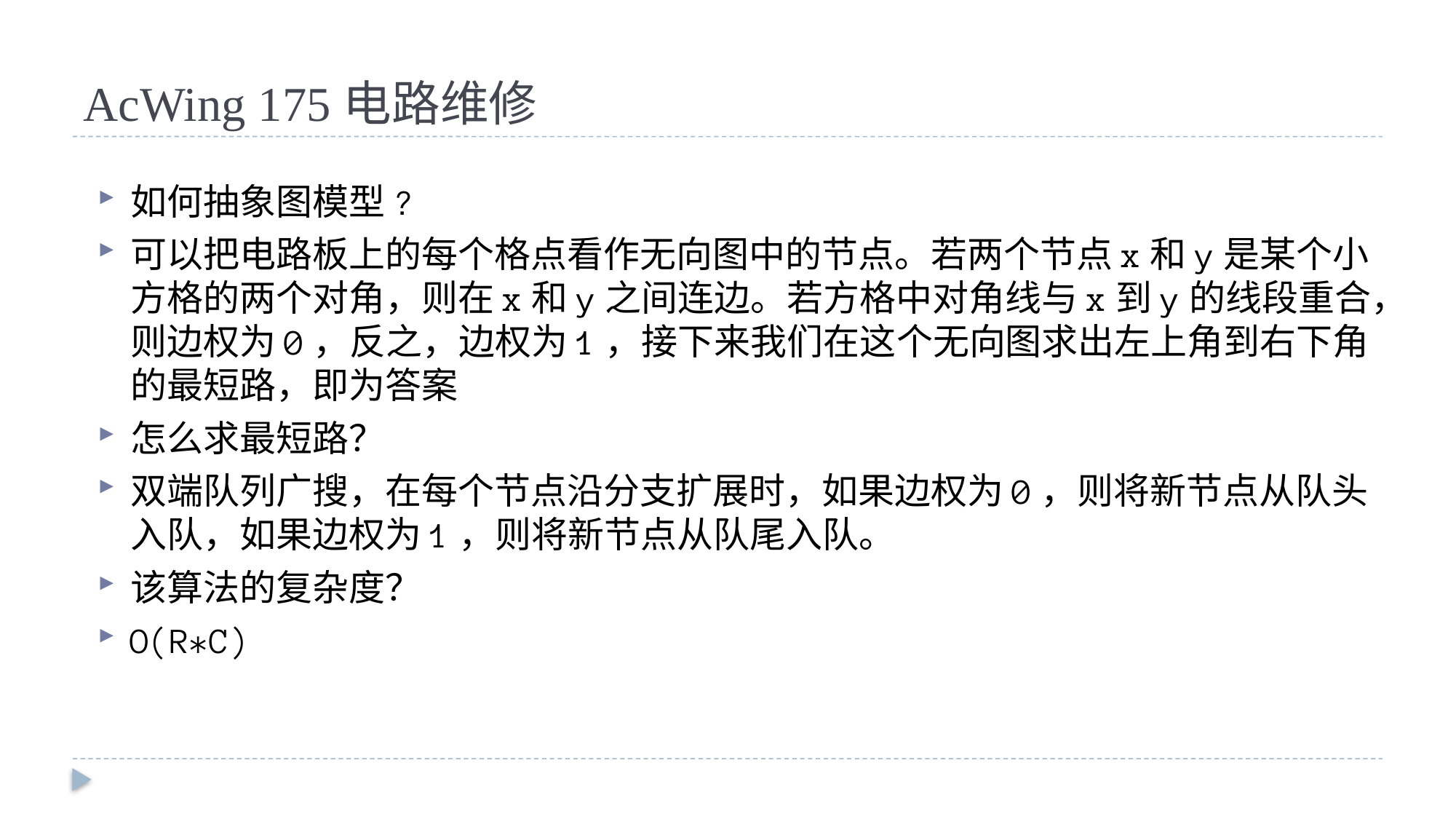

# AcWing 175电路维修
如何抽象图模型?
可以把电路板上的每个格点看作无向图中的节点。若两个节点x和y是某个小方格的两个对角，则在x和y之间连边。若方格中对角线与x到y的线段重合，则边权为0，反之，边权为1，接下来我们在这个无向图求出左上角到右下角的最短路，即为答案
怎么求最短路？
双端队列广搜，在每个节点沿分支扩展时，如果边权为0，则将新节点从队头入队，如果边权为1，则将新节点从队尾入队。
该算法的复杂度？
O(R*C)